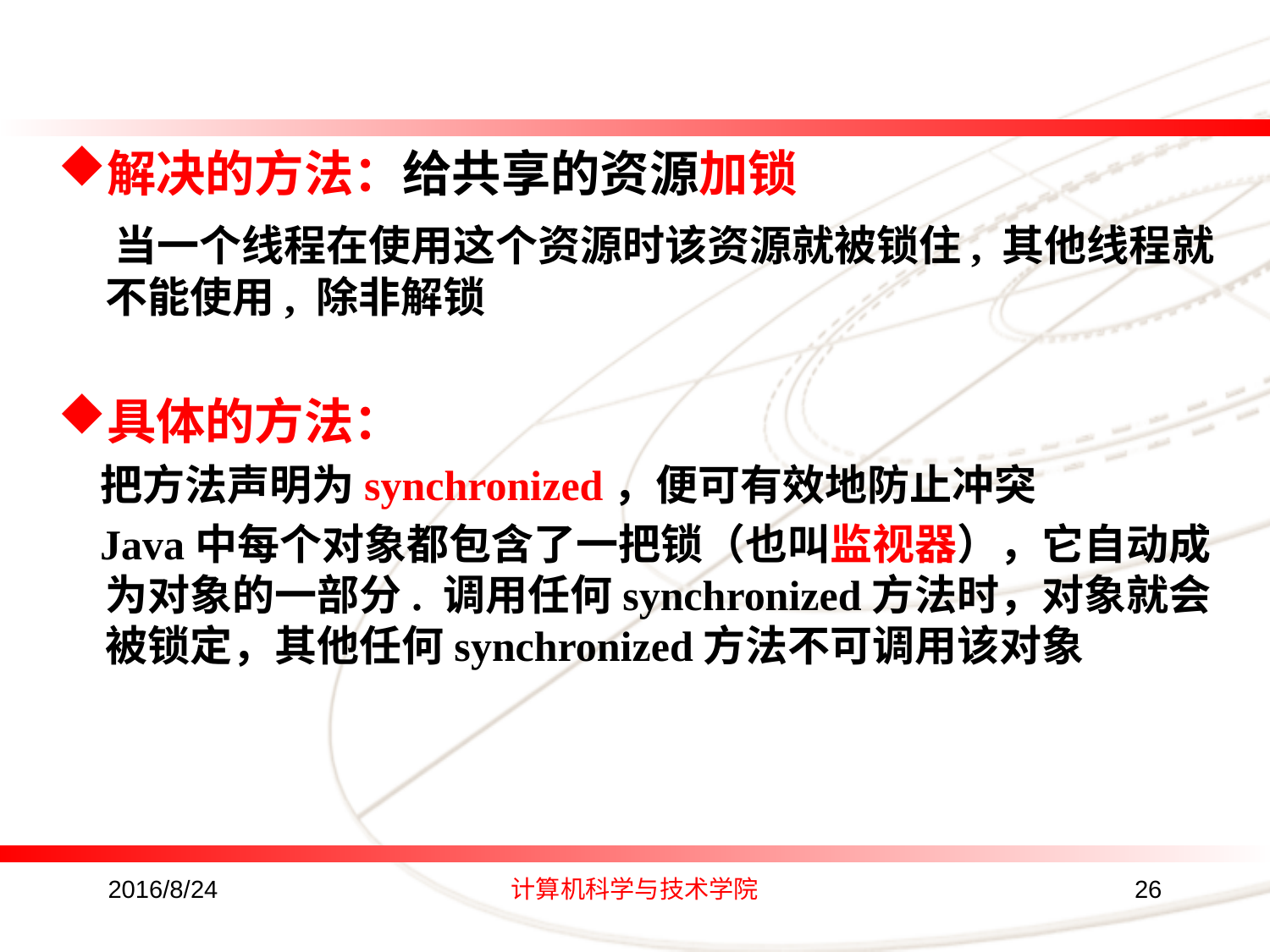

解决的方法：给共享的资源加锁
    当一个线程在使用这个资源时该资源就被锁住, 其他线程就不能使用, 除非解锁

具体的方法：
　把方法声明为synchronized，便可有效地防止冲突
    Java中每个对象都包含了一把锁（也叫监视器），它自动成为对象的一部分. 调用任何synchronized方法时，对象就会被锁定，其他任何synchronized方法不可调用该对象

2016/8/24
计算机科学与技术学院
26